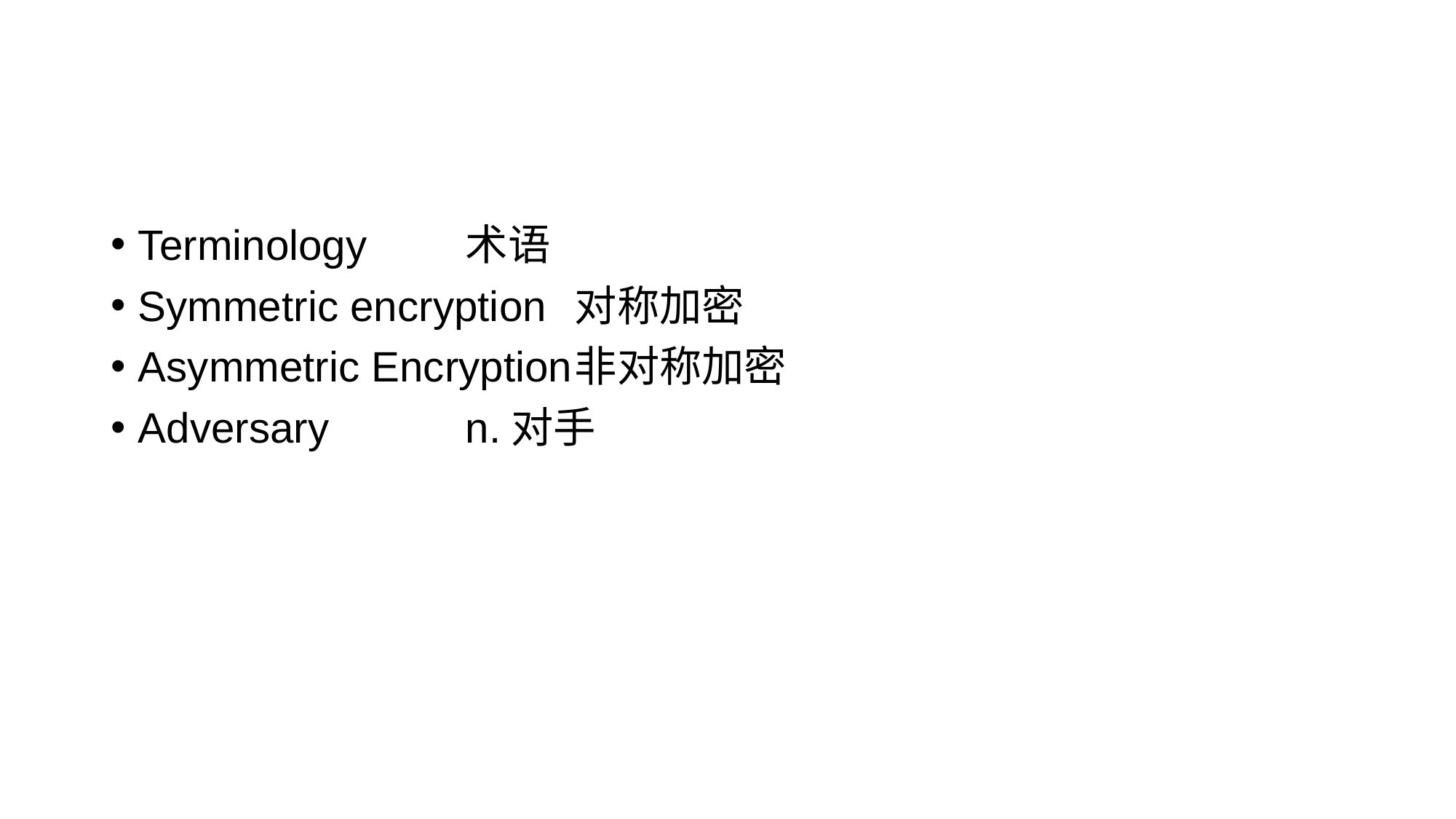

#
Terminology	术语
Symmetric encryption	对称加密
Asymmetric Encryption	非对称加密
Adversary		n.对手